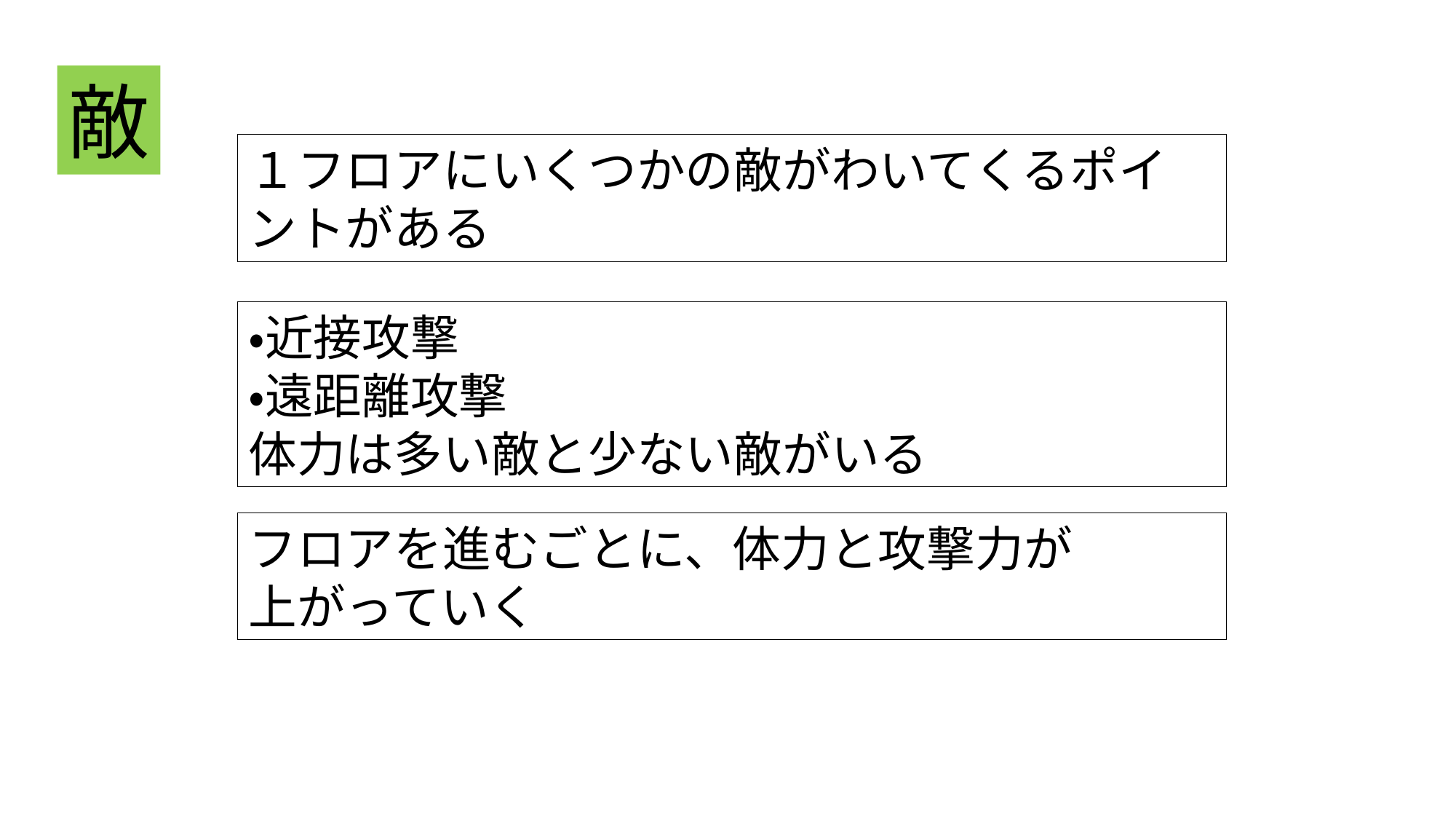

敵
１フロアにいくつかの敵がわいてくるポイントがある
・近接攻撃
・遠距離攻撃
体力は多い敵と少ない敵がいる
フロアを進むごとに、体力と攻撃力が
上がっていく